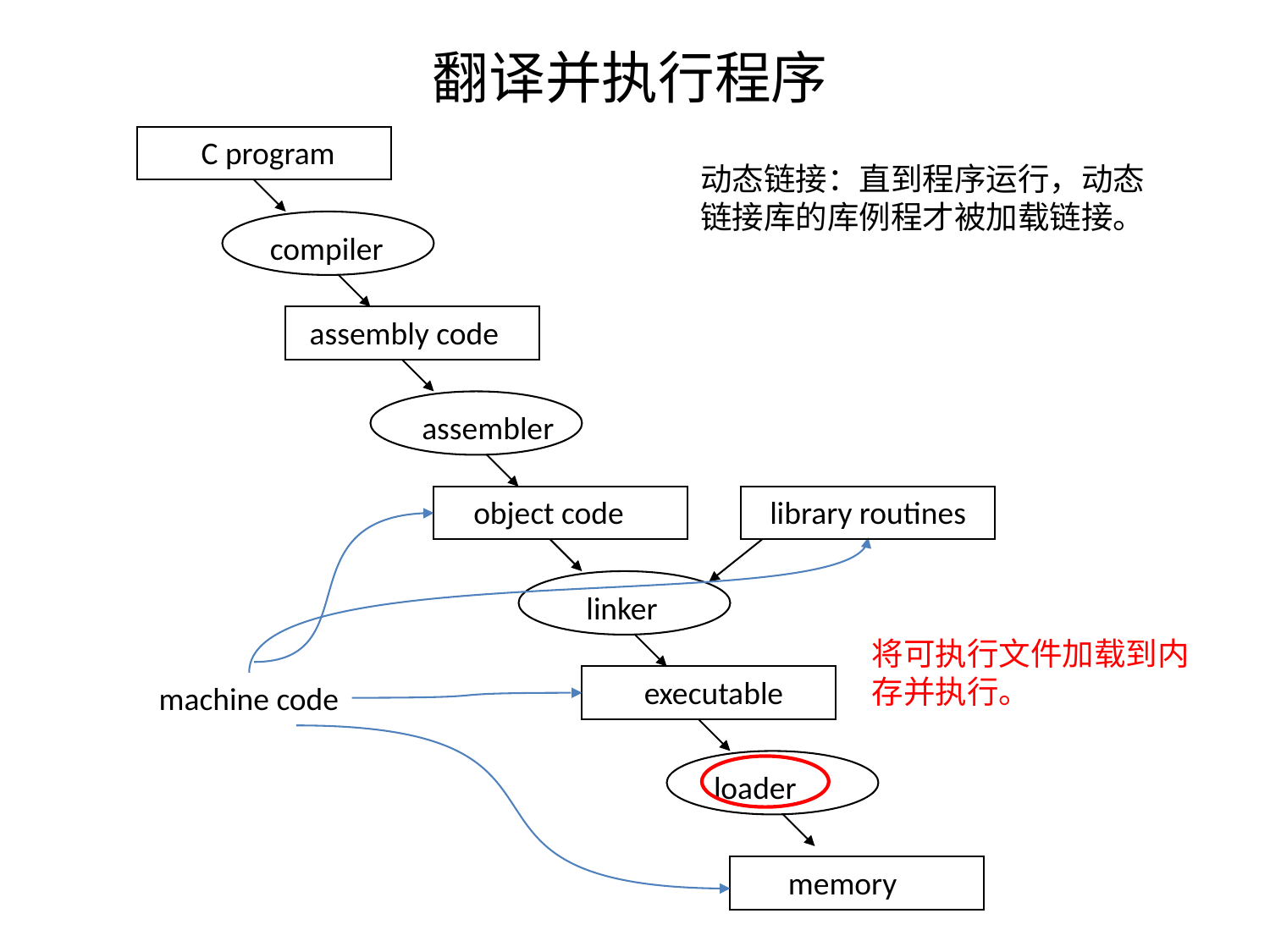

翻译并执行程序

C program
动态链接：直到程序运行，动态链接库的库例程才被加载链接。

compiler

assembly code

assembler

object code

library routines

linker

executable
将可执行文件加载到内存并执行。
machine code

loader

memory